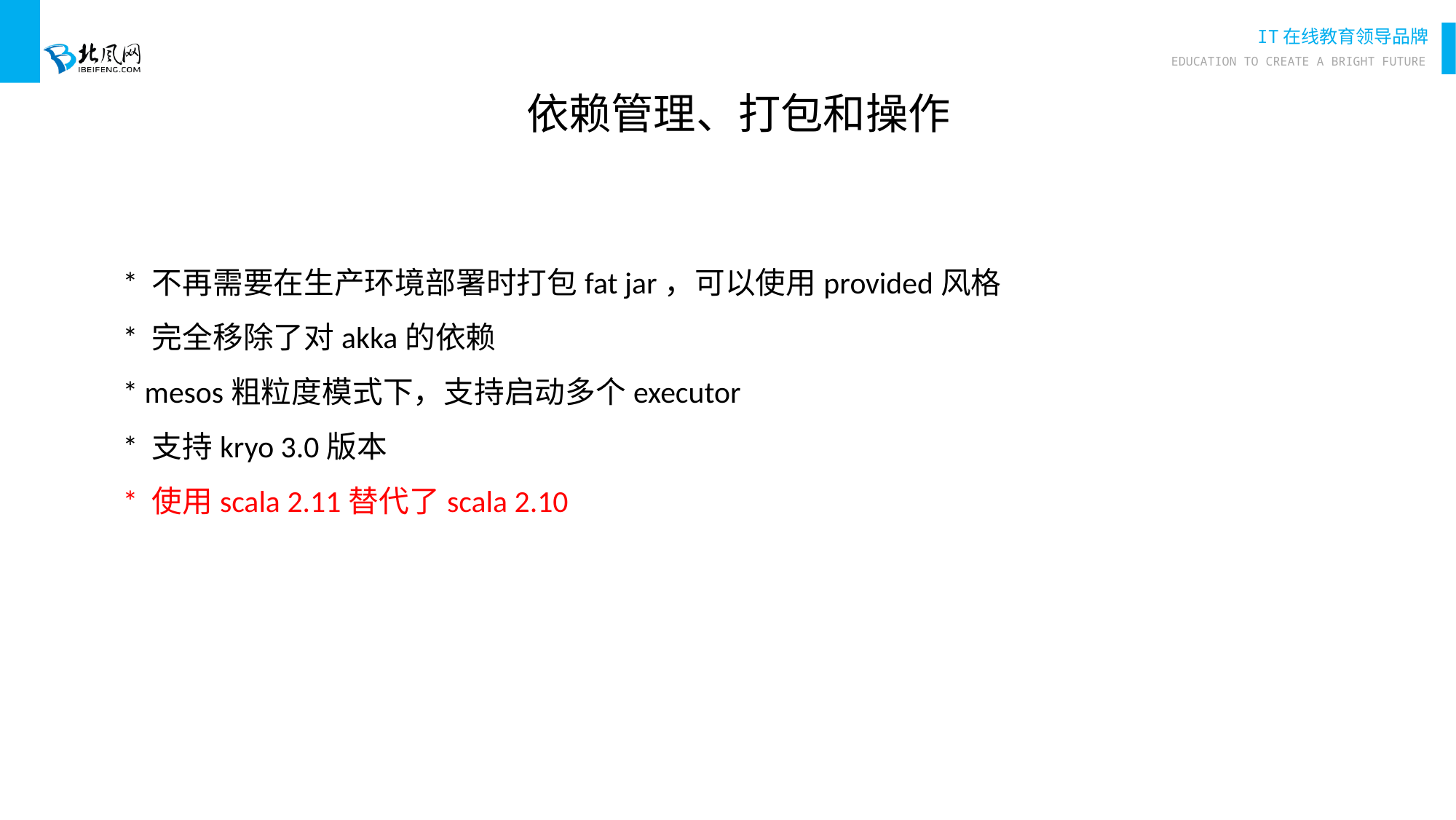

依赖管理、打包和操作
* 不再需要在生产环境部署时打包fat jar，可以使用provided风格
* 完全移除了对akka的依赖
* mesos粗粒度模式下，支持启动多个executor
* 支持kryo 3.0版本
* 使用scala 2.11替代了scala 2.10